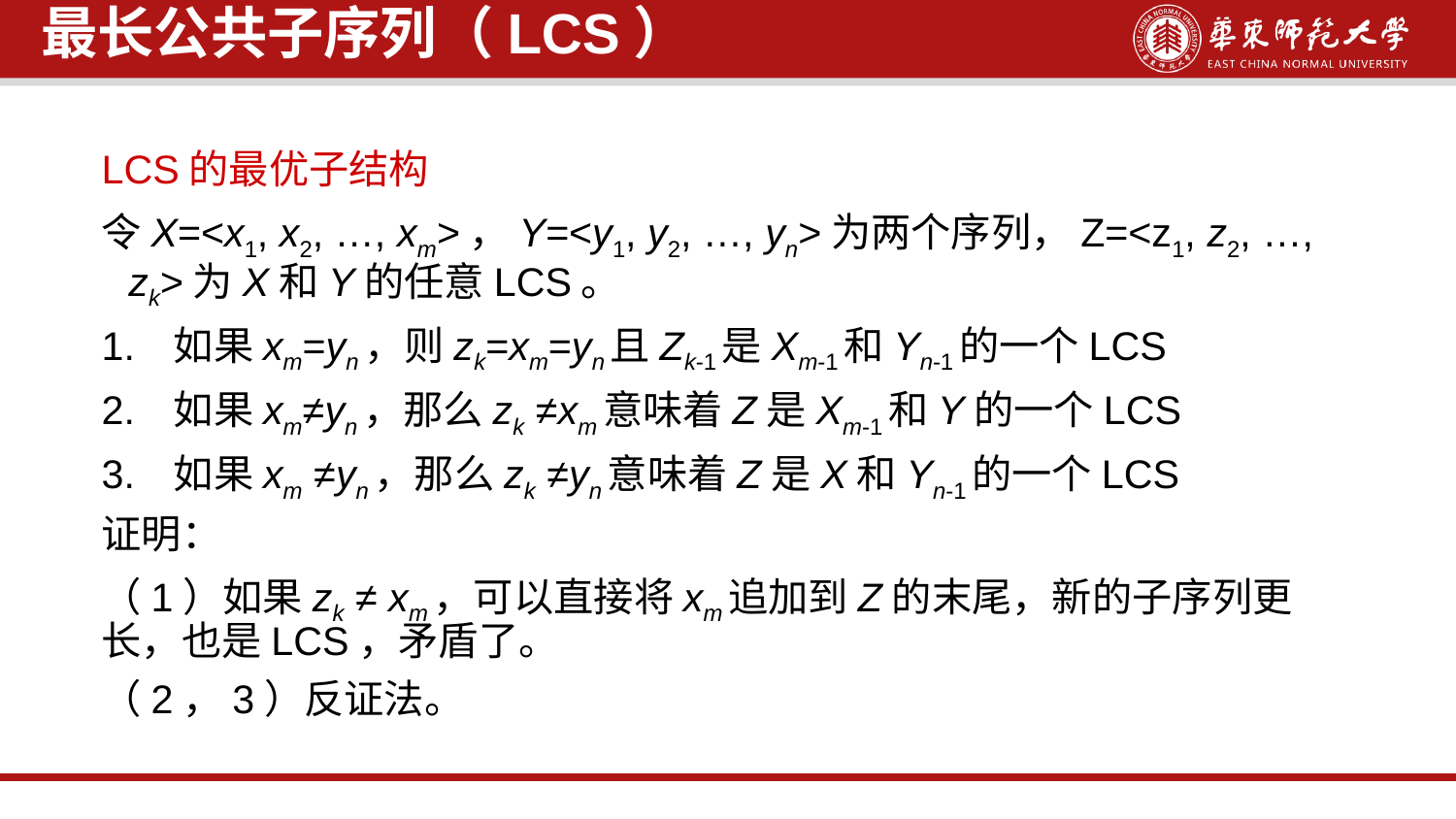

最长公共子序列（LCS）
LCS的最优子结构
令X=<x1, x2, …, xm>，Y=<y1, y2, …, yn>为两个序列，Z=<z1, z2, …, zk>为X和Y的任意LCS。
如果xm=yn，则zk=xm=yn且Zk-1是Xm-1和Yn-1的一个LCS
如果xm≠yn，那么zk ≠xm意味着Z是Xm-1和Y的一个LCS
如果xm ≠yn，那么zk ≠yn意味着Z是X和Yn-1的一个LCS
证明：
（1）如果zk ≠ xm，可以直接将xm追加到Z的末尾，新的子序列更长，也是LCS，矛盾了。
（2，3）反证法。